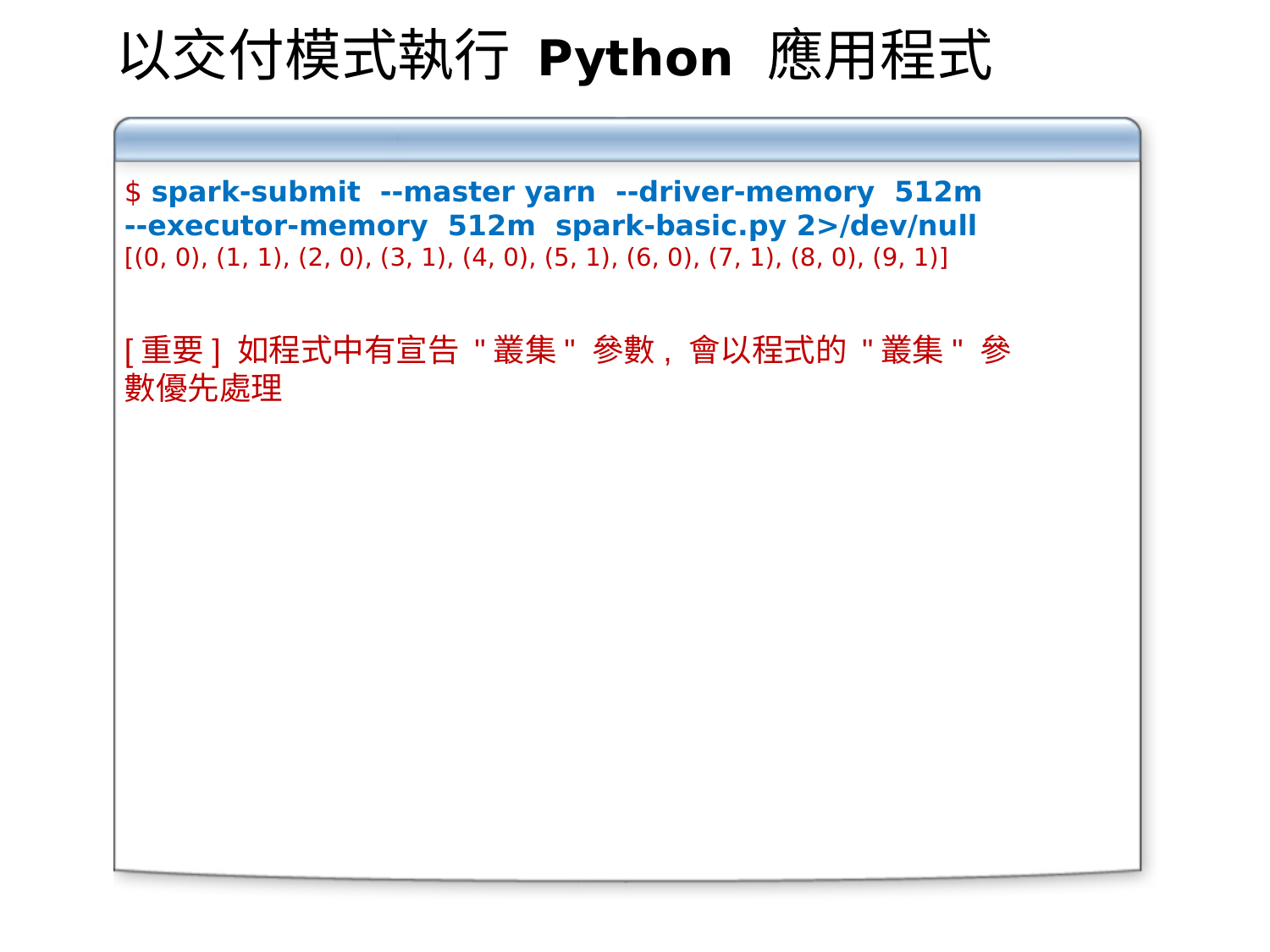

以交付模式執行 Python 應用程式
$ spark-submit  --master yarn  --driver-memory  512m   --executor-memory  512m  spark-basic.py 2>/dev/null
[(0, 0), (1, 1), (2, 0), (3, 1), (4, 0), (5, 1), (6, 0), (7, 1), (8, 0), (9, 1)]

[重要] 如程式中有宣告 "叢集" 參數, 會以程式的 "叢集" 參數優先處理